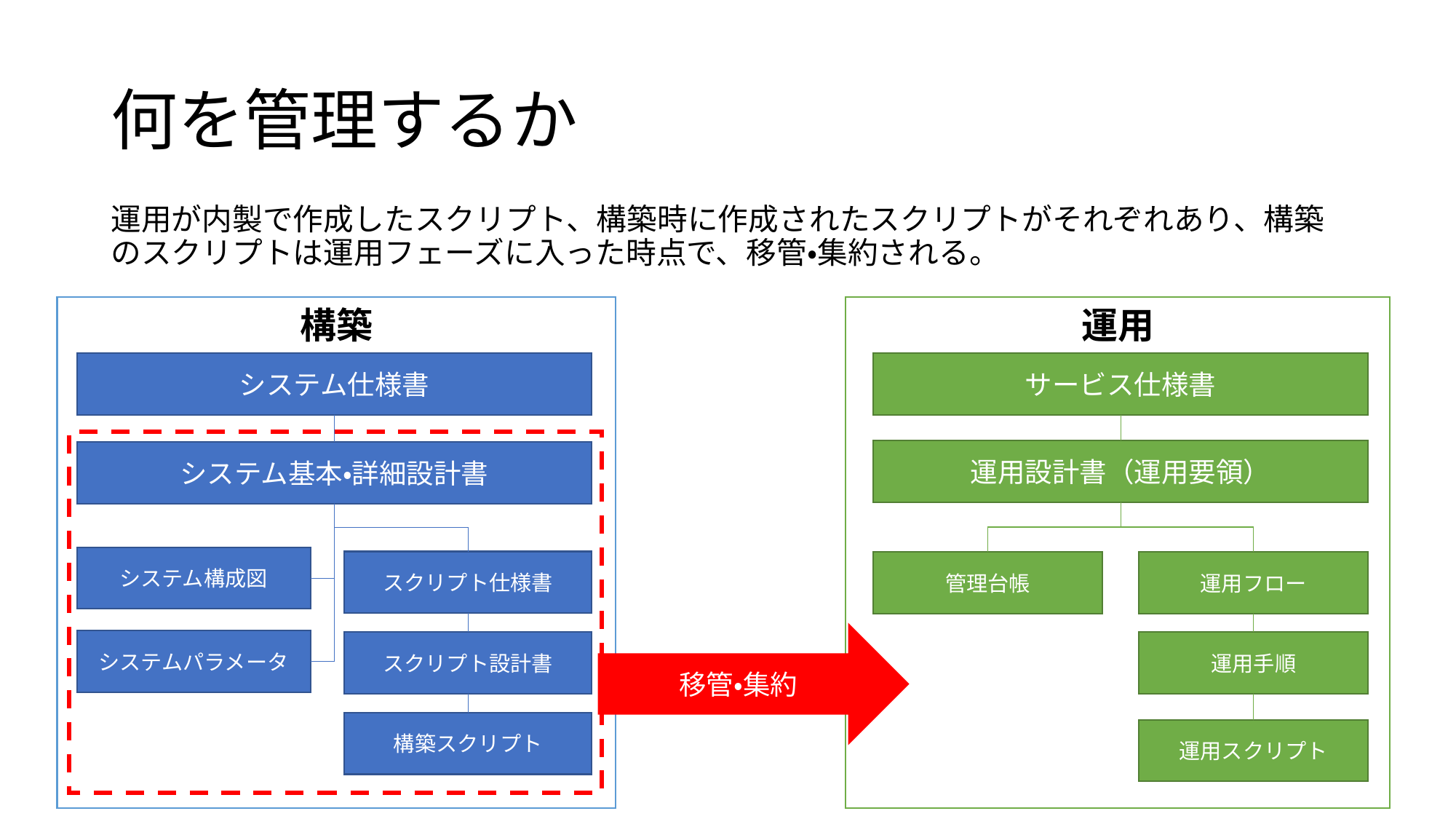

# 何を管理するか
運用が内製で作成したスクリプト、構築時に作成されたスクリプトがそれぞれあり、構築のスクリプトは運用フェーズに入った時点で、移管・集約される。
構築
運用
システム仕様書
サービス仕様書

運用設計書（運用要領）
システム基本・詳細設計書
システム構成図
スクリプト仕様書
管理台帳
運用フロー
移管・集約
システムパラメータ
スクリプト設計書
運用手順
構築スクリプト
運用スクリプト